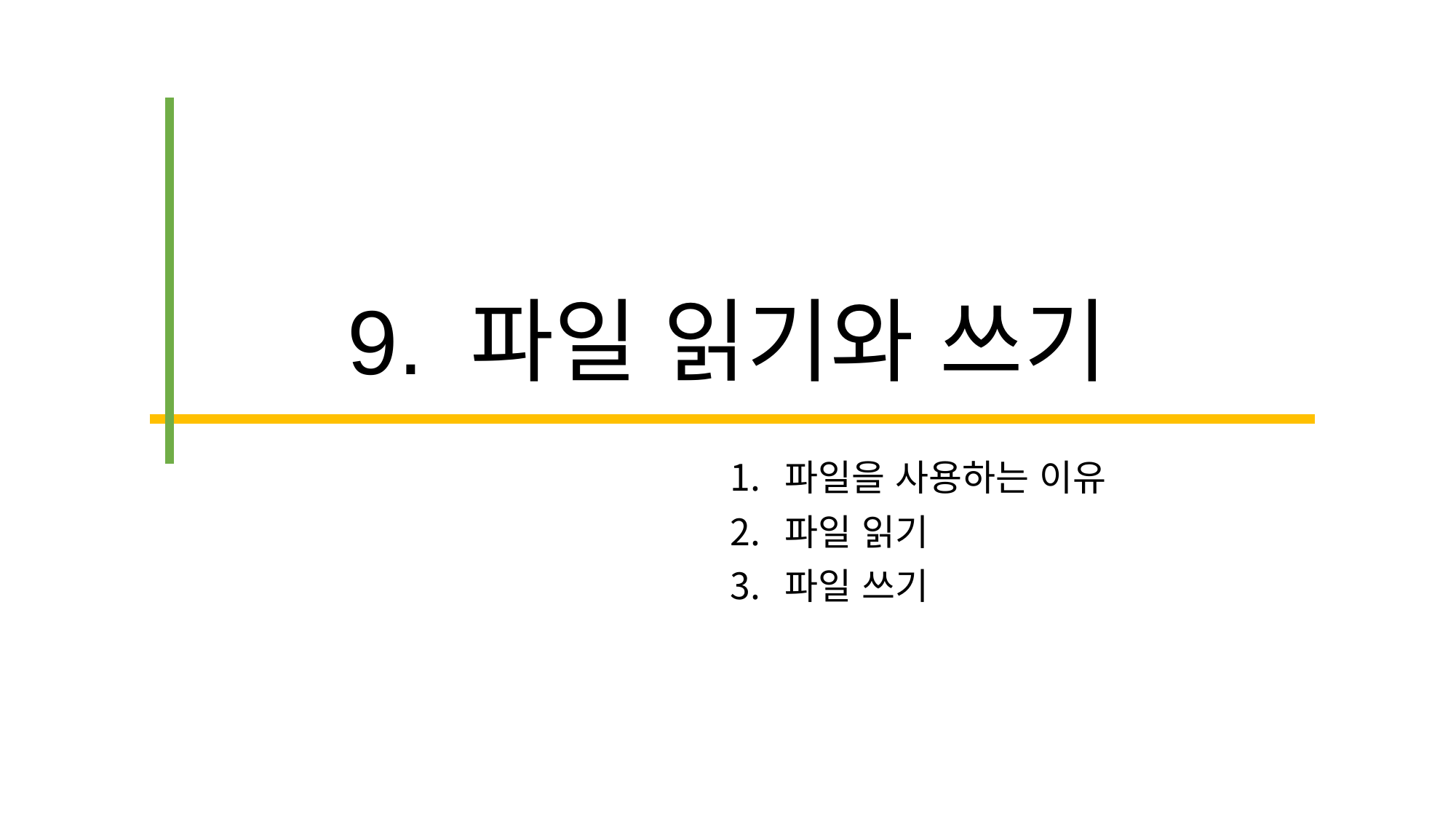

# 9. 파일 읽기와 쓰기
파일을 사용하는 이유
파일 읽기
파일 쓰기